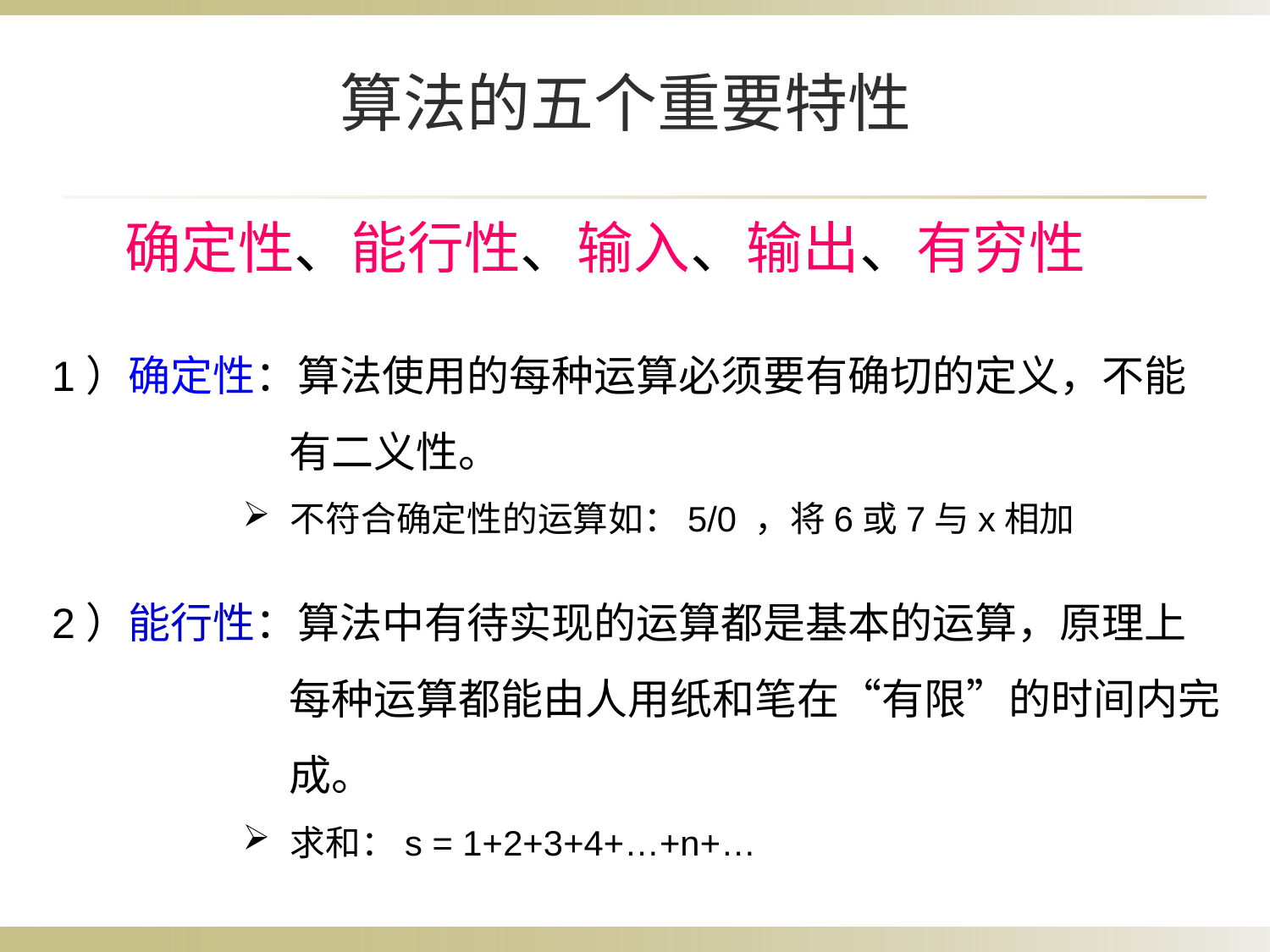

# 算法的五个重要特性
   确定性、能行性、输入、输出、有穷性

1）确定性：算法使用的每种运算必须要有确切的定义，不能有二义性。
不符合确定性的运算如：5/0 ，将6或7与x相加
2）能行性：算法中有待实现的运算都是基本的运算，原理上每种运算都能由人用纸和笔在“有限”的时间内完成。
求和：s = 1+2+3+4+…+n+…